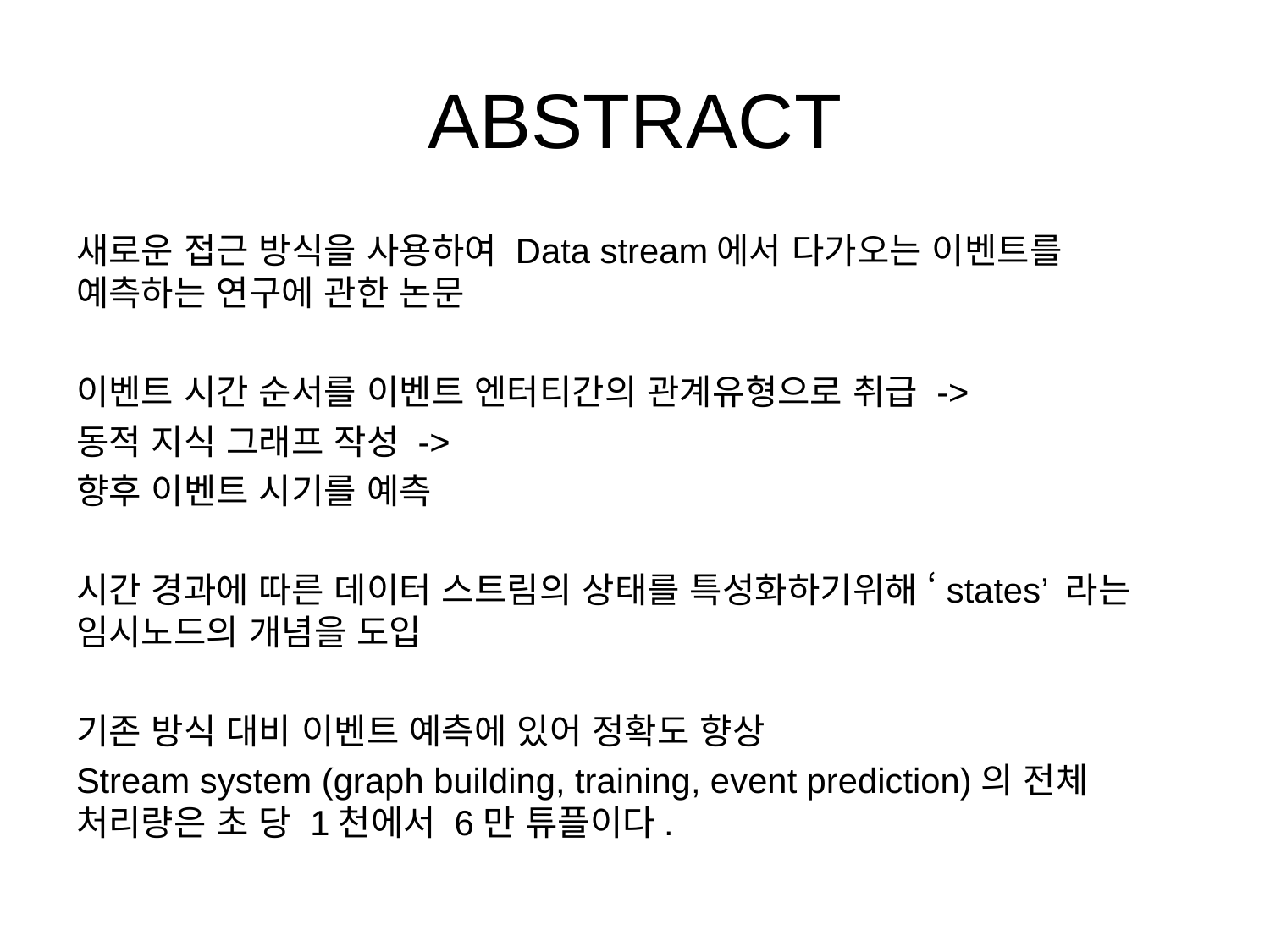

# ABSTRACT
새로운 접근 방식을 사용하여 Data stream에서 다가오는 이벤트를 예측하는 연구에 관한 논문

이벤트 시간 순서를 이벤트 엔터티간의 관계유형으로 취급 ->
동적 지식 그래프 작성 ->
향후 이벤트 시기를 예측

시간 경과에 따른 데이터 스트림의 상태를 특성화하기위해 ‘states’ 라는 임시노드의 개념을 도입

기존 방식 대비 이벤트 예측에 있어 정확도 향상
Stream system (graph building, training, event prediction)의 전체 처리량은 초 당 1천에서 6만 튜플이다.